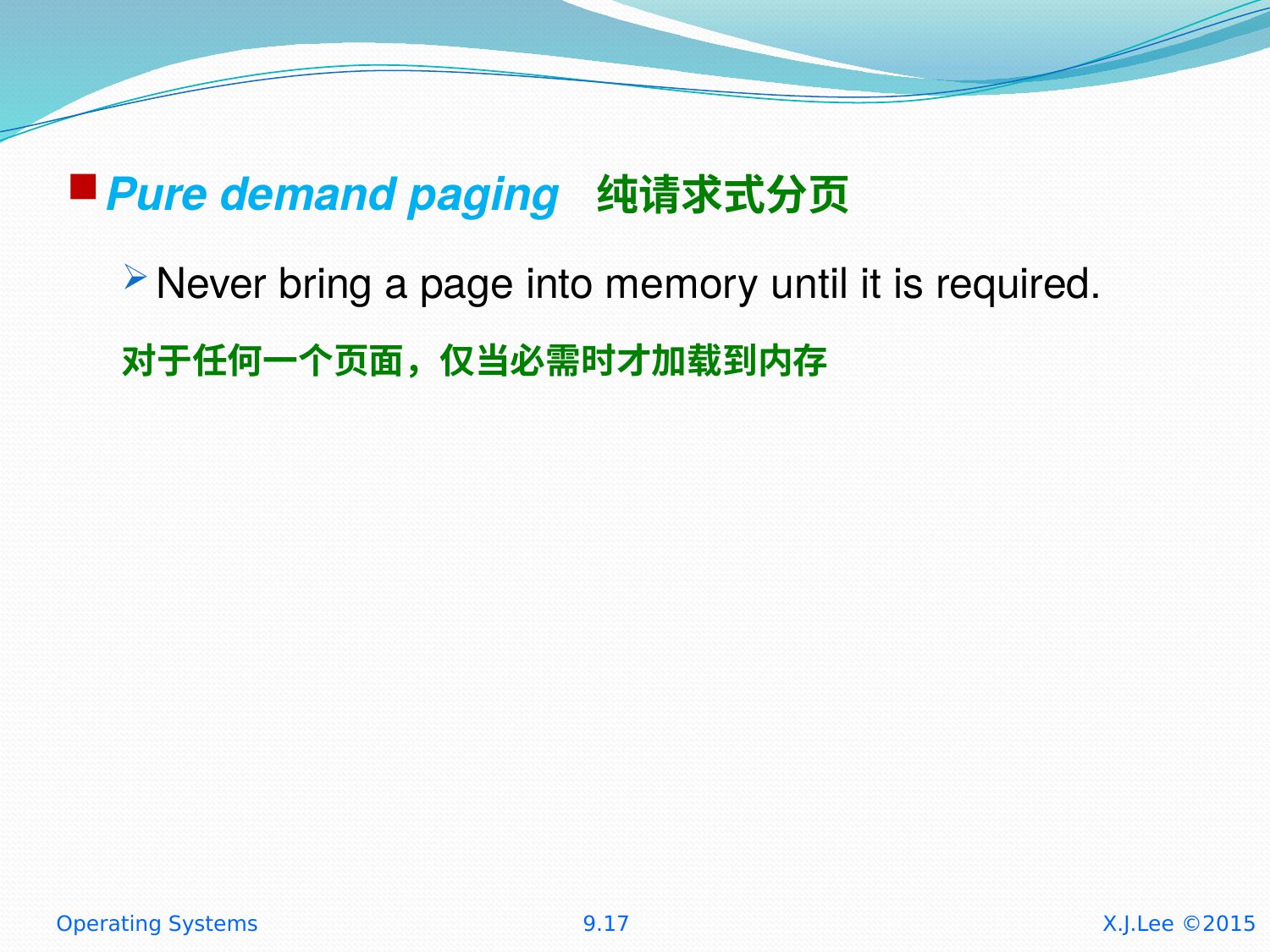

Pure demand paging  纯请求式分页
Never bring a page into memory until it is required.
对于任何一个页面，仅当必需时才加载到内存
Operating Systems
9.17
X.J.Lee ©2015